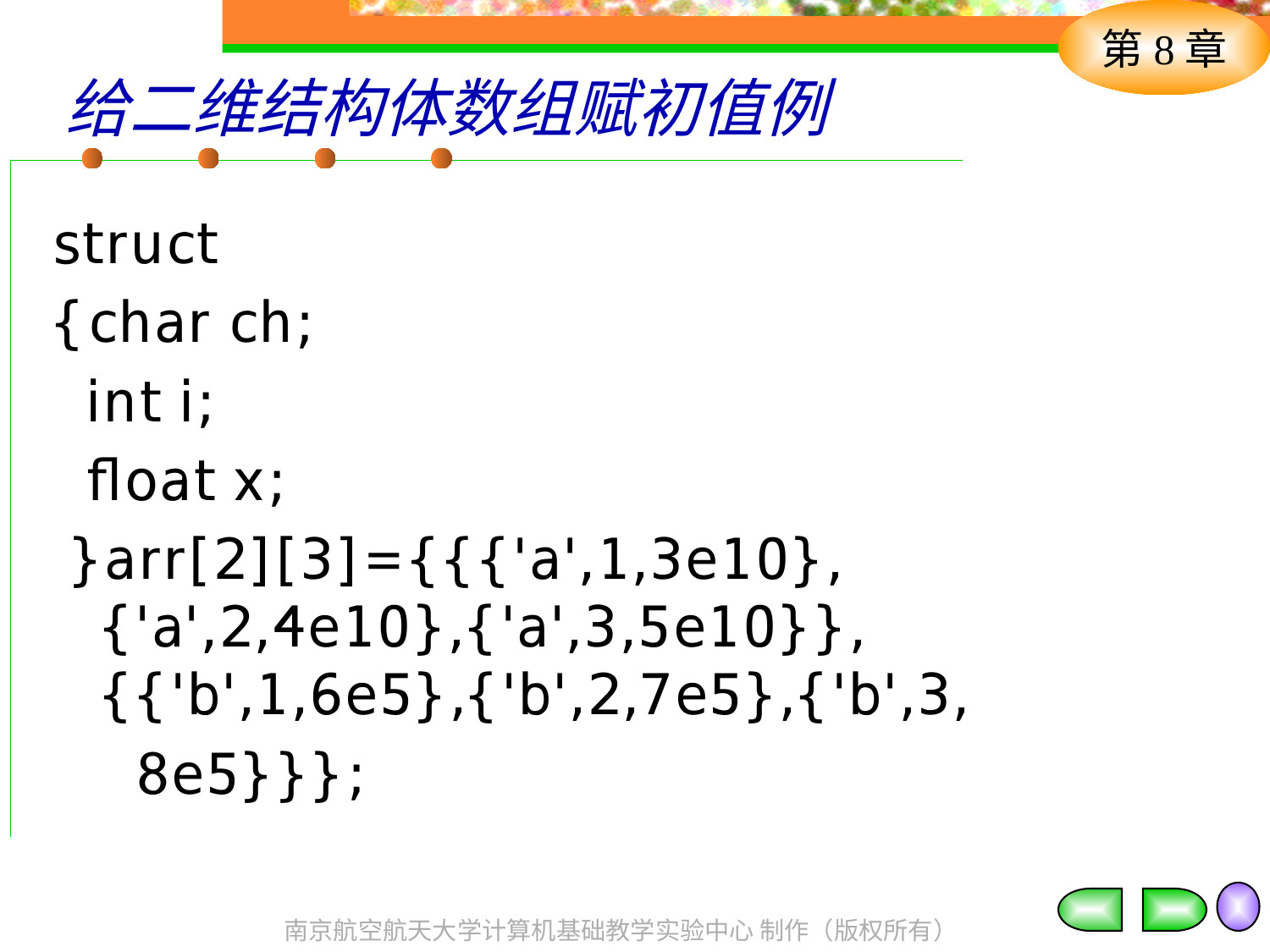

# 给二维结构体数组赋初值例
struct
{char ch;
  int i;
  float x;
 }arr[2][3]={{{'a',1,3e10},{'a',2,4e10},{'a',3,5e10}},{{'b',1,6e5},{'b',2,7e5},{'b',3,
     8e5}}};